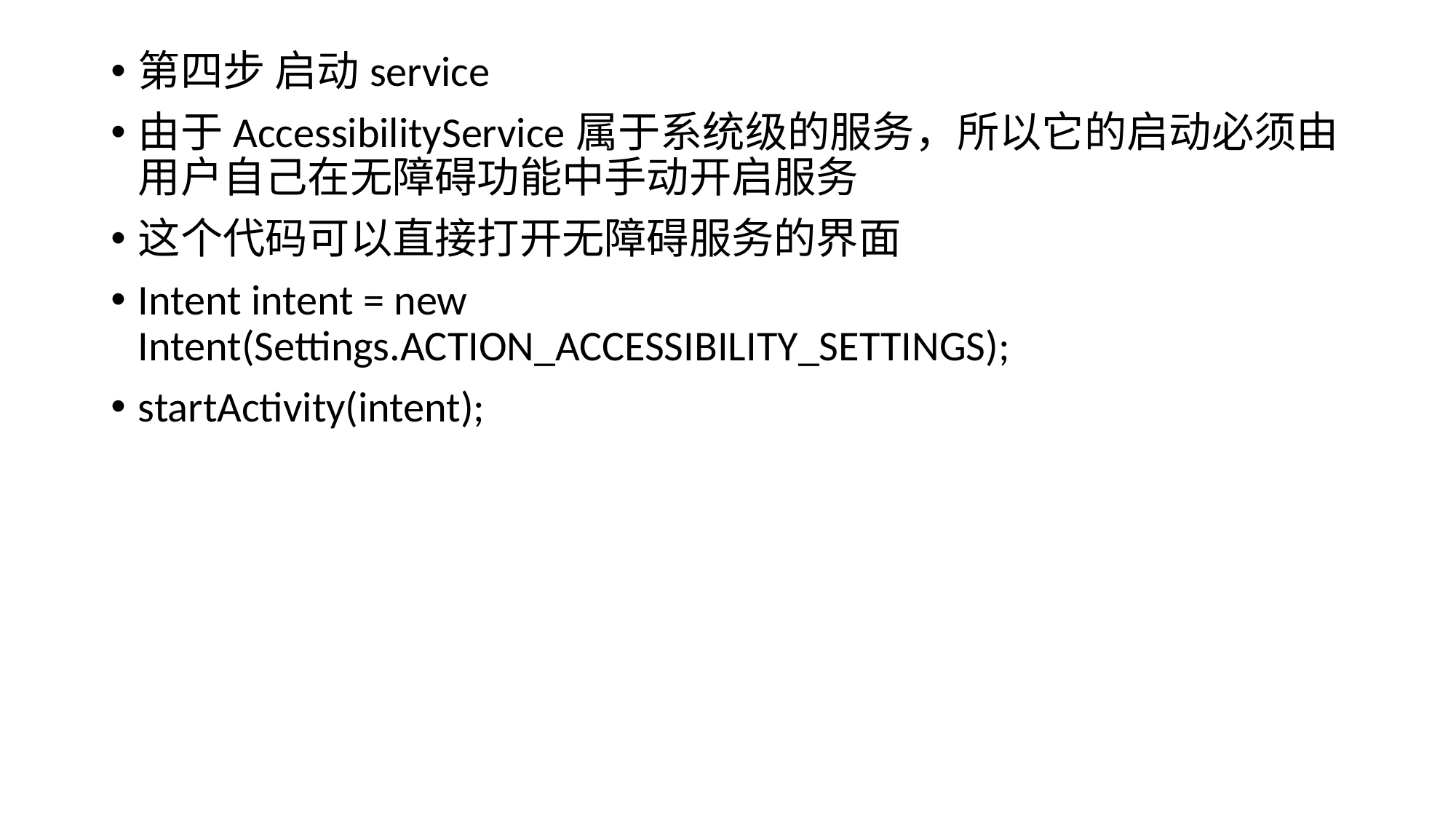

第四步 启动service
由于AccessibilityService属于系统级的服务，所以它的启动必须由用户自己在无障碍功能中手动开启服务
这个代码可以直接打开无障碍服务的界面
Intent intent = new Intent(Settings.ACTION_ACCESSIBILITY_SETTINGS);
startActivity(intent);